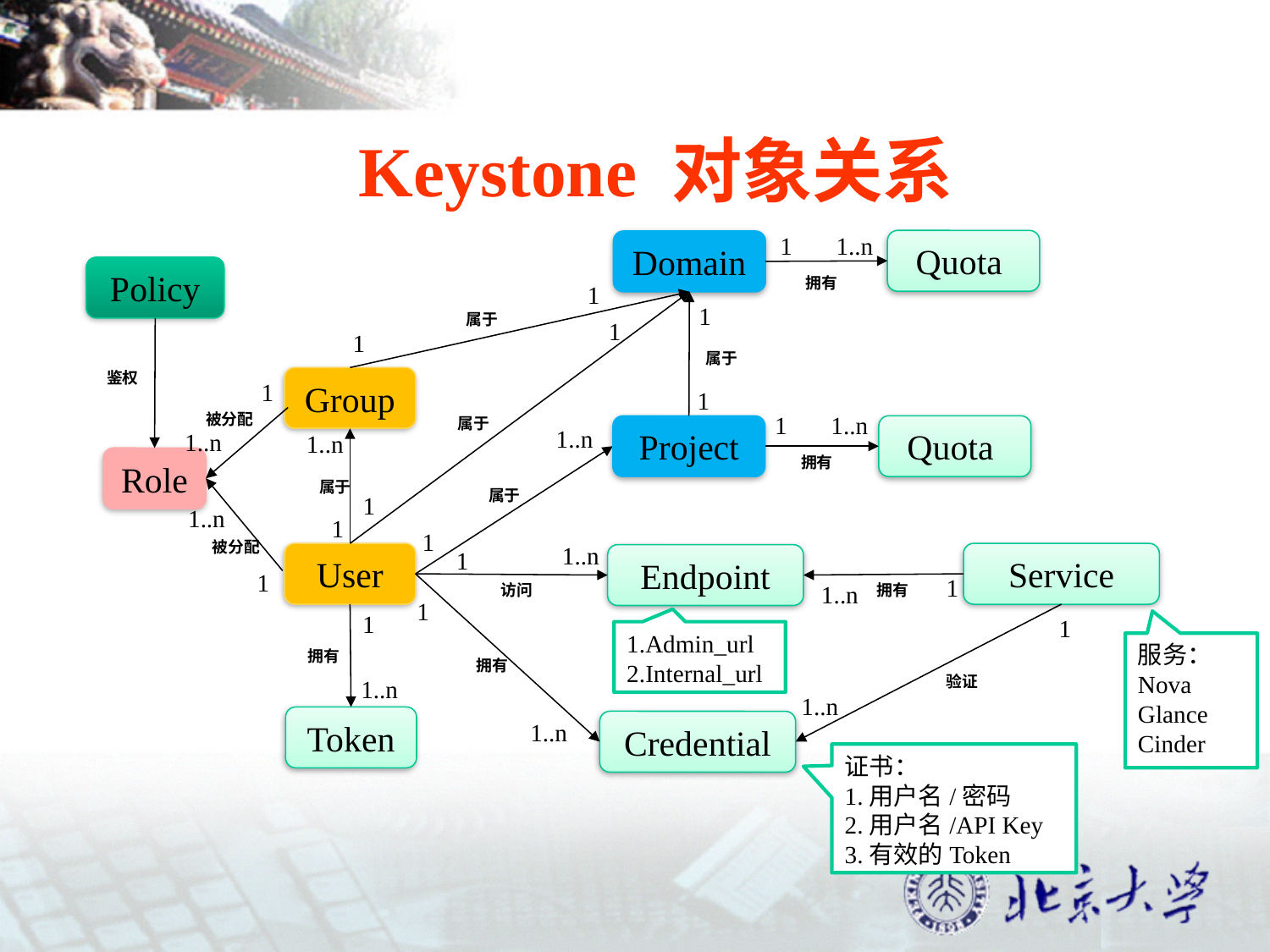

Keystone 对象关系
1..n
1
拥有
Quota
Domain
Policy
1
属于
1
1
属于
1
1
属于
1
鉴权
Group
1
被分配
1..n
1..n
1
Project
Quota
拥有
1..n
属于
1
1..n
属于
1
Role
1..n
被分配
1
1..n
1
访问
User
Service
Endpoint
1
1..n
拥有
1
拥有
1..n
1
拥有
1..n
1
验证
1..n
1.Admin_url
2.Internal_url

服务：
Nova
Glance
Cinder

Token
Credential
证书：
1.用户名/密码
2.用户名/API Key
3.有效的Token